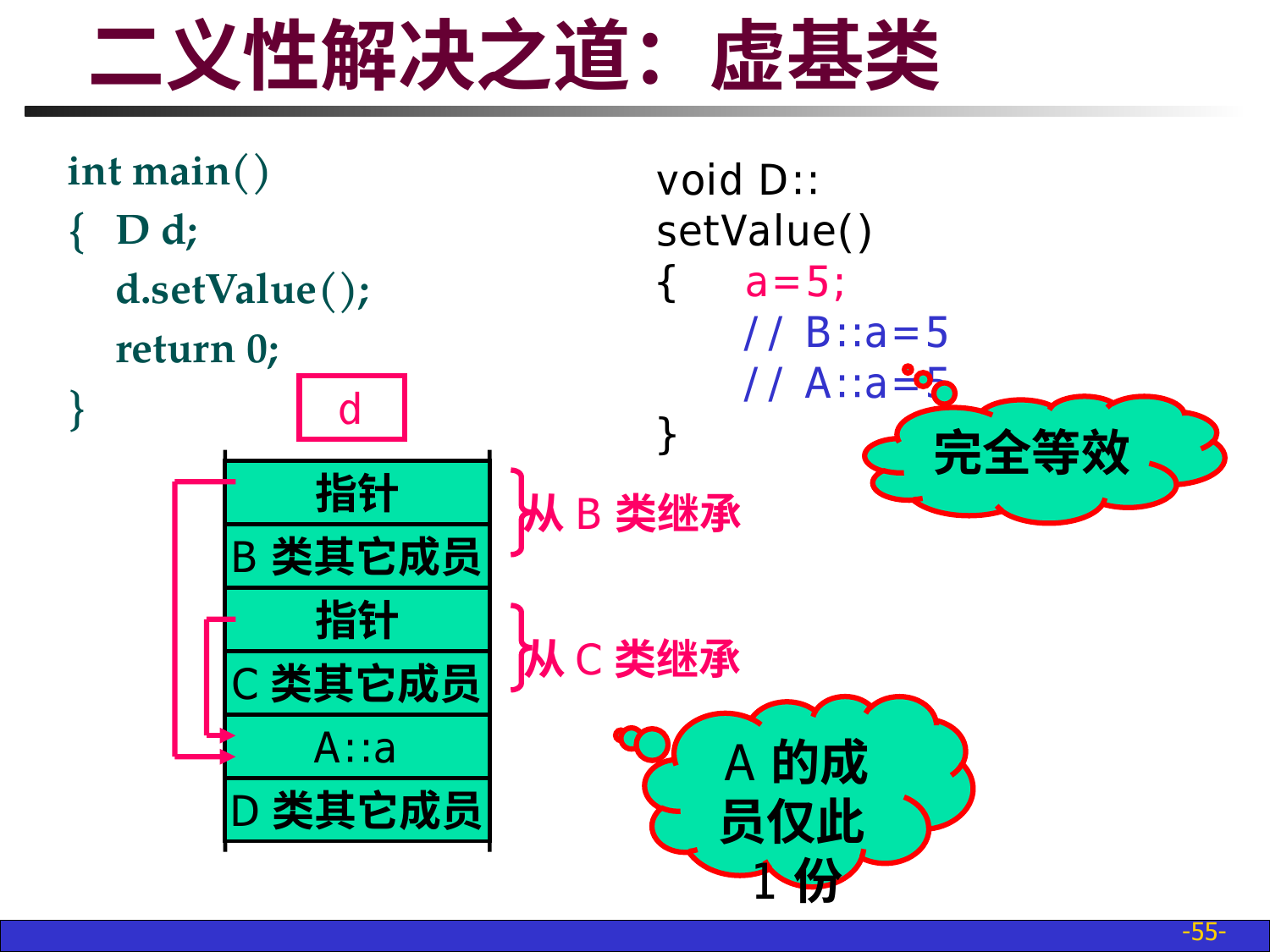

# 二义性解决之道：虚基类
int main()
{	D d;
	d.setValue();
	return 0;
}

void D:: setValue()
{     a=5;
       // B::a=5
       // A::a=5
}
d

指针
B类其它成员
指针
C类其它成员
A::a
D类其它成员
完全等效

从B类继承

从C类继承

A的成员仅此1份
-55-